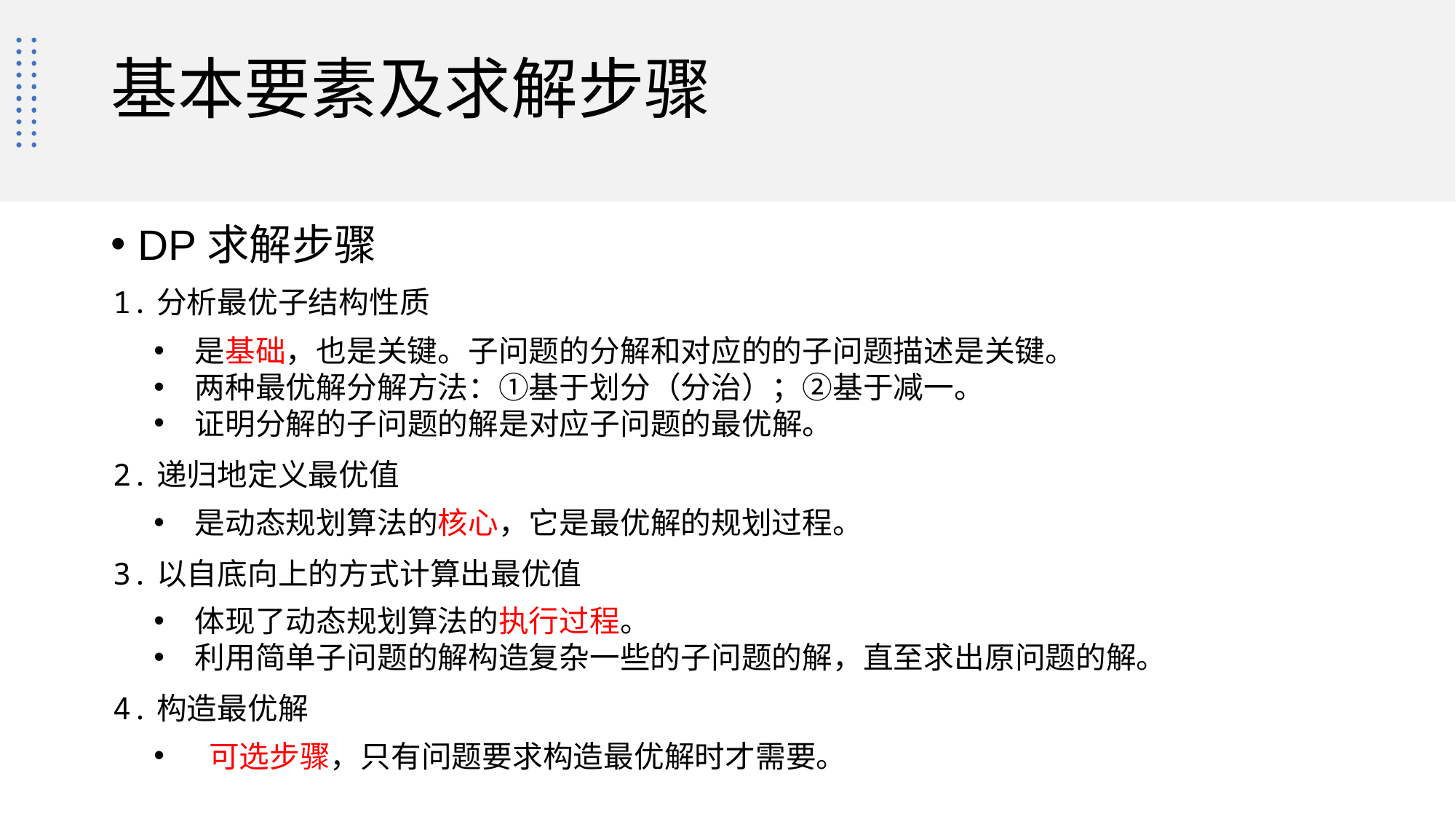

# 基本要素及求解步骤
DP求解步骤
1.分析最优子结构性质
是基础，也是关键。子问题的分解和对应的的子问题描述是关键。
两种最优解分解方法：①基于划分（分治）；②基于减一。
证明分解的子问题的解是对应子问题的最优解。
2.递归地定义最优值
是动态规划算法的核心，它是最优解的规划过程。
3.以自底向上的方式计算出最优值
体现了动态规划算法的执行过程。
利用简单子问题的解构造复杂一些的子问题的解，直至求出原问题的解。
4.构造最优解
 可选步骤，只有问题要求构造最优解时才需要。